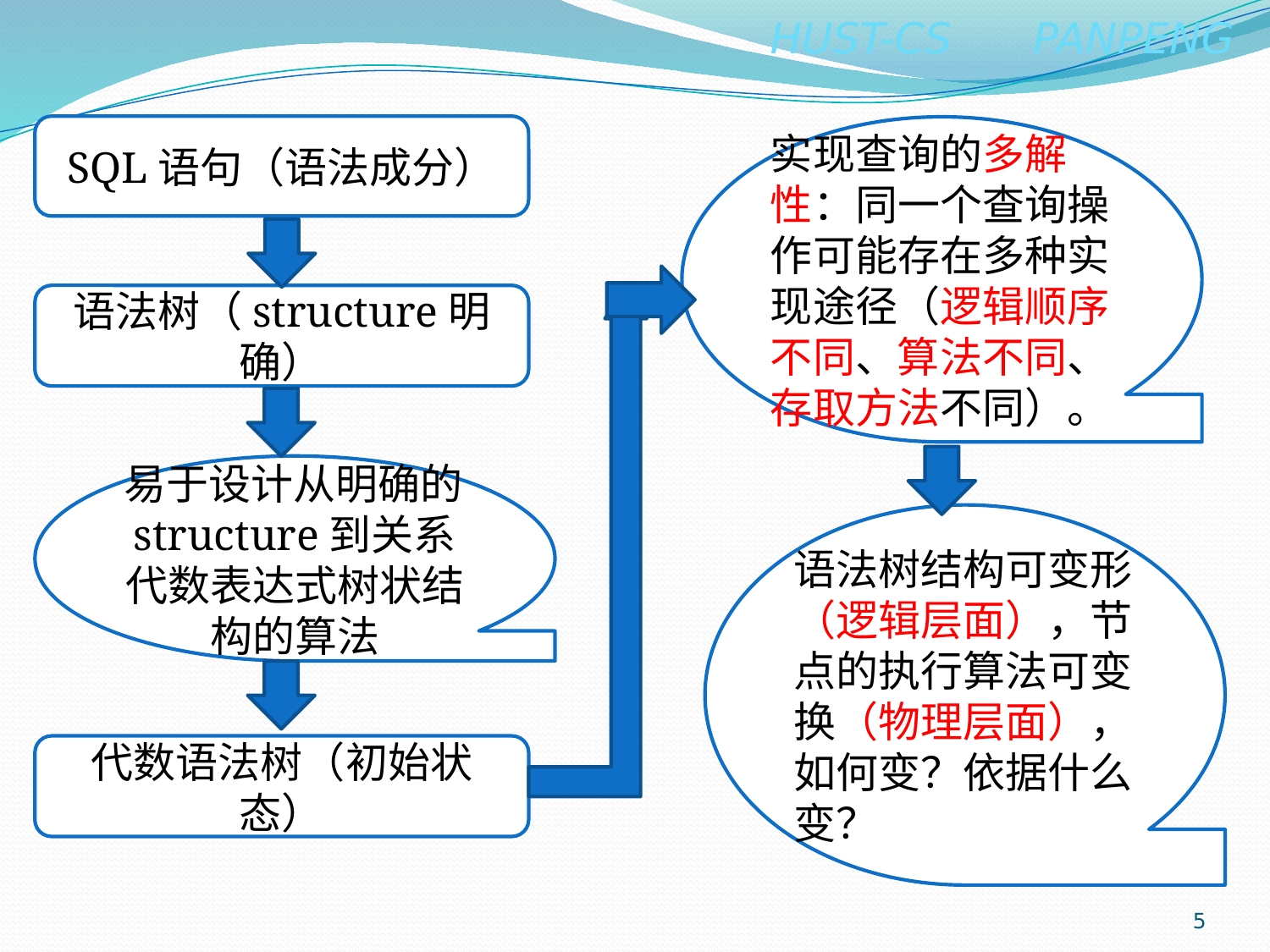

SQL语句（语法成分）
实现查询的多解性：同一个查询操作可能存在多种实现途径（逻辑顺序不同、算法不同、存取方法不同）。

语法树（structure明确）

易于设计从明确的structure到关系代数表达式树状结构的算法
语法树结构可变形（逻辑层面），节点的执行算法可变换（物理层面），如何变？依据什么变？

代数语法树（初始状态）
5